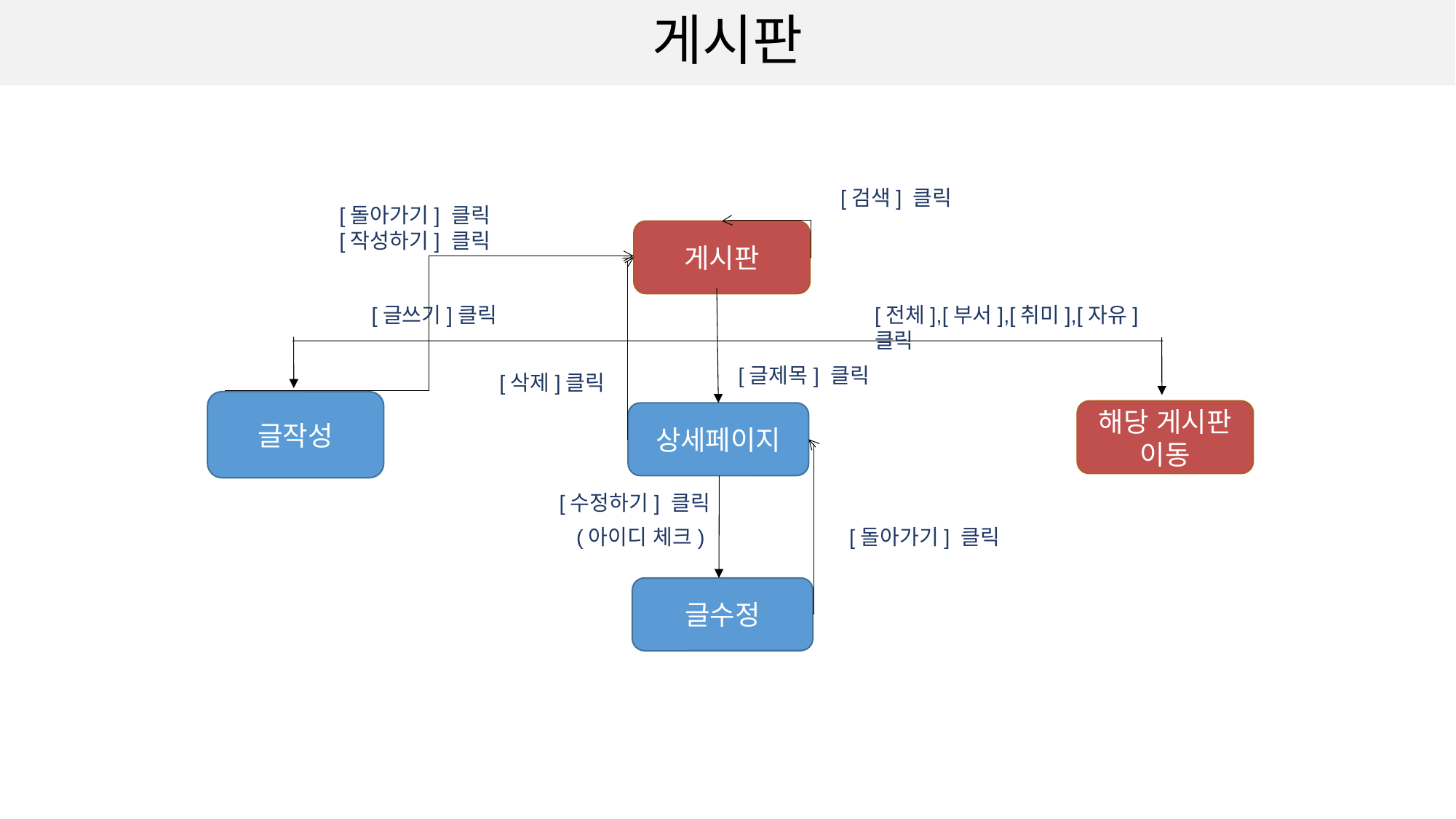

게시판
[검색] 클릭
[돌아가기] 클릭
[작성하기] 클릭
게시판
[글쓰기]클릭
[전체],[부서],[취미],[자유] 클릭
[글제목] 클릭
[삭제]클릭
글작성
해당 게시판
이동
상세페이지
[수정하기] 클릭
[돌아가기] 클릭
(아이디 체크)
글수정